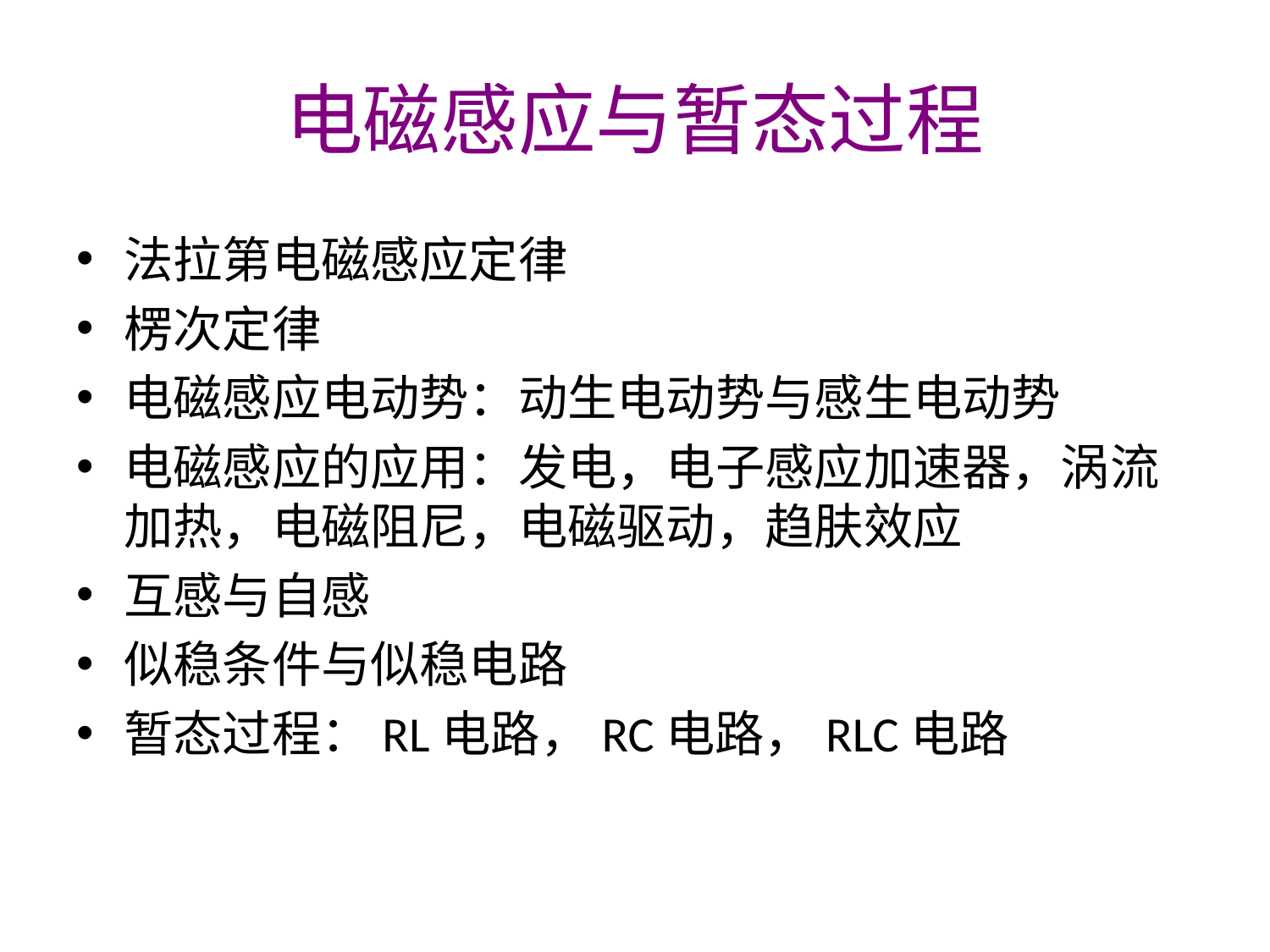

# 电磁感应与暂态过程
法拉第电磁感应定律
楞次定律
电磁感应电动势：动生电动势与感生电动势
电磁感应的应用：发电，电子感应加速器，涡流加热，电磁阻尼，电磁驱动，趋肤效应
互感与自感
似稳条件与似稳电路
暂态过程：RL电路，RC电路，RLC电路